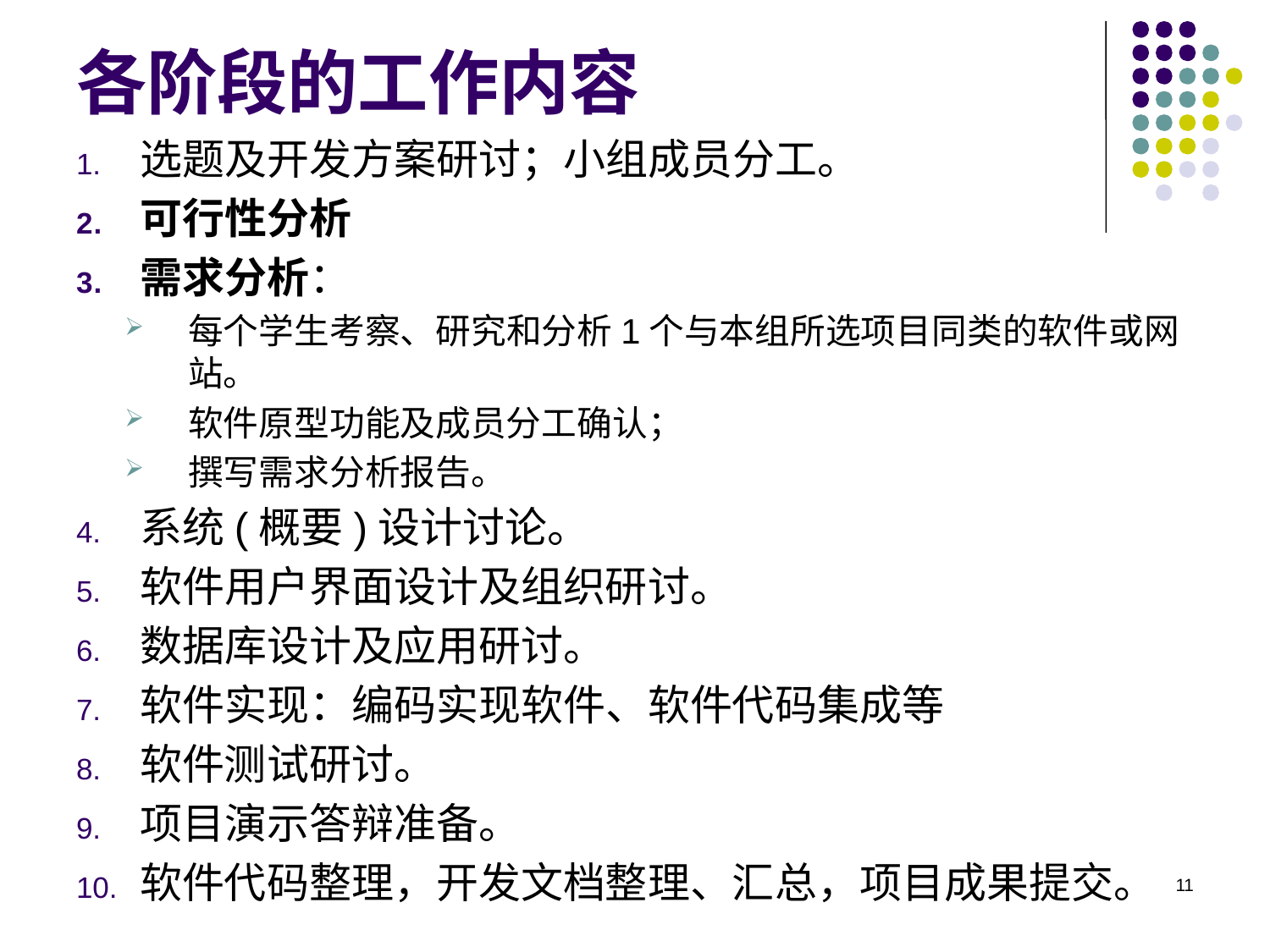

# 各阶段的工作内容
选题及开发方案研讨；小组成员分工。
可行性分析
需求分析：
每个学生考察、研究和分析1个与本组所选项目同类的软件或网站。
软件原型功能及成员分工确认；
撰写需求分析报告。
系统(概要)设计讨论。
软件用户界面设计及组织研讨。
数据库设计及应用研讨。
软件实现：编码实现软件、软件代码集成等
软件测试研讨。
项目演示答辩准备。
软件代码整理，开发文档整理、汇总，项目成果提交。

11